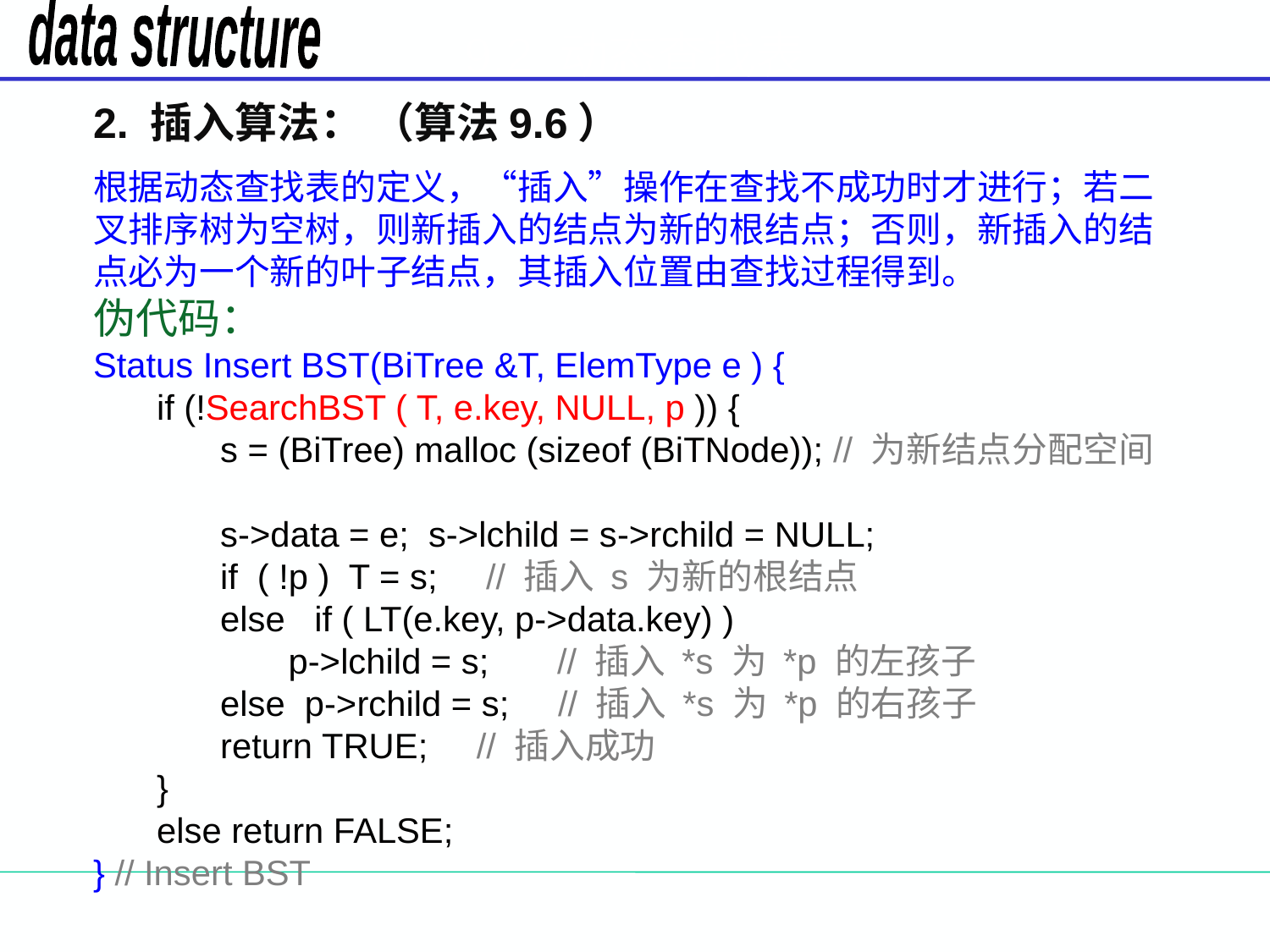

9.2 动态查找表
#
2. 插入算法： （算法9.6）
根据动态查找表的定义，“插入”操作在查找不成功时才进行；若二叉排序树为空树，则新插入的结点为新的根结点；否则，新插入的结点必为一个新的叶子结点，其插入位置由查找过程得到。
伪代码：
Status Insert BST(BiTree &T, ElemType e ) {
if (!SearchBST ( T, e.key, NULL, p )) {
s = (BiTree) malloc (sizeof (BiTNode)); // 为新结点分配空间
s->data = e;  s->lchild = s->rchild = NULL;
if  ( !p )  T = s;     // 插入 s 为新的根结点
else   if ( LT(e.key, p->data.key) )
       p->lchild = s;       // 插入 *s 为 *p 的左孩子
else  p->rchild = s;     // 插入 *s 为 *p 的右孩子
return TRUE;     // 插入成功
}
else return FALSE;
} // Insert BST